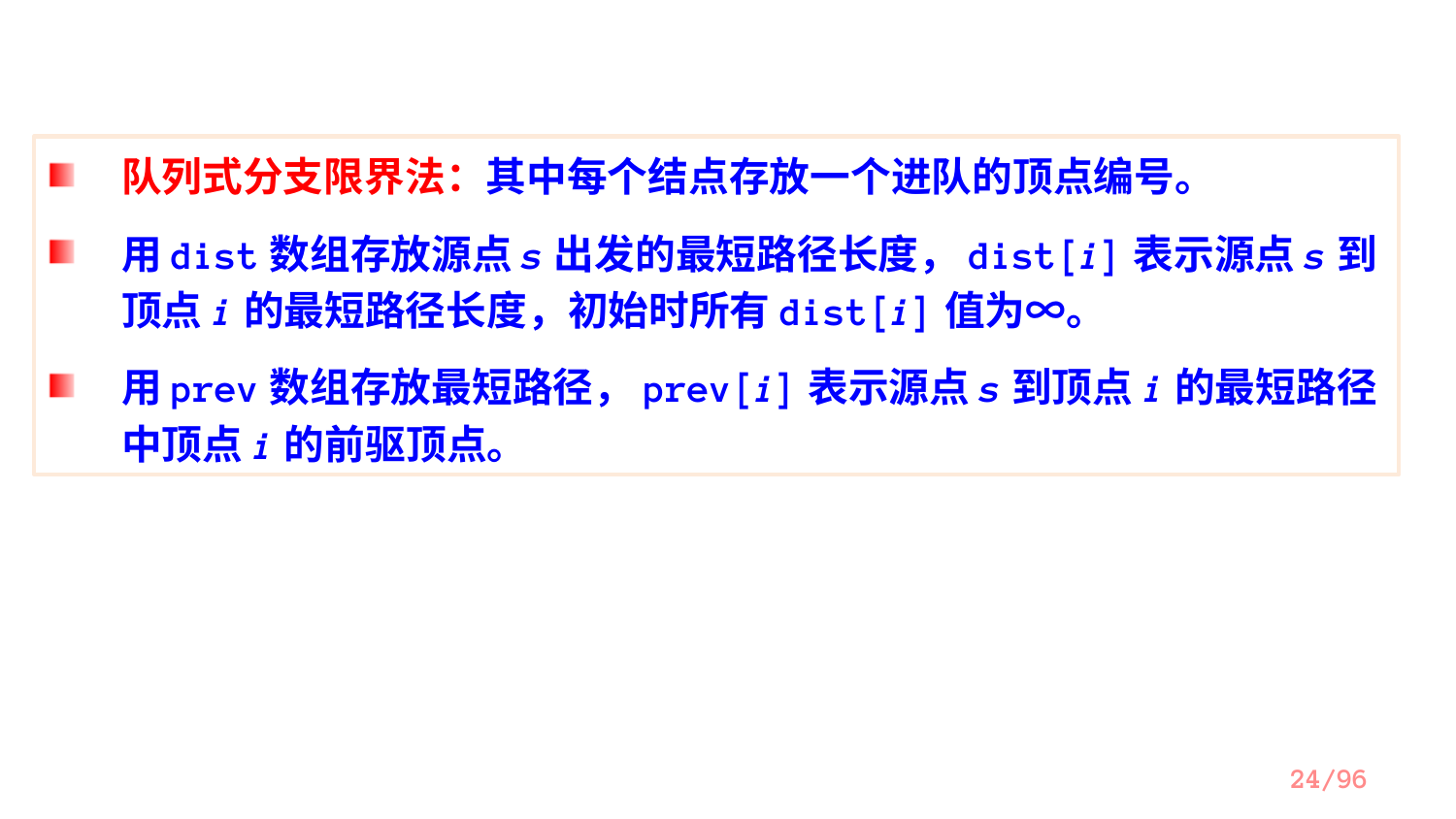

队列式分支限界法：其中每个结点存放一个进队的顶点编号。
用dist数组存放源点s出发的最短路径长度，dist[i]表示源点s到顶点i的最短路径长度，初始时所有dist[i]值为∞。
用prev数组存放最短路径，prev[i]表示源点s到顶点i的最短路径中顶点i的前驱顶点。
24/96